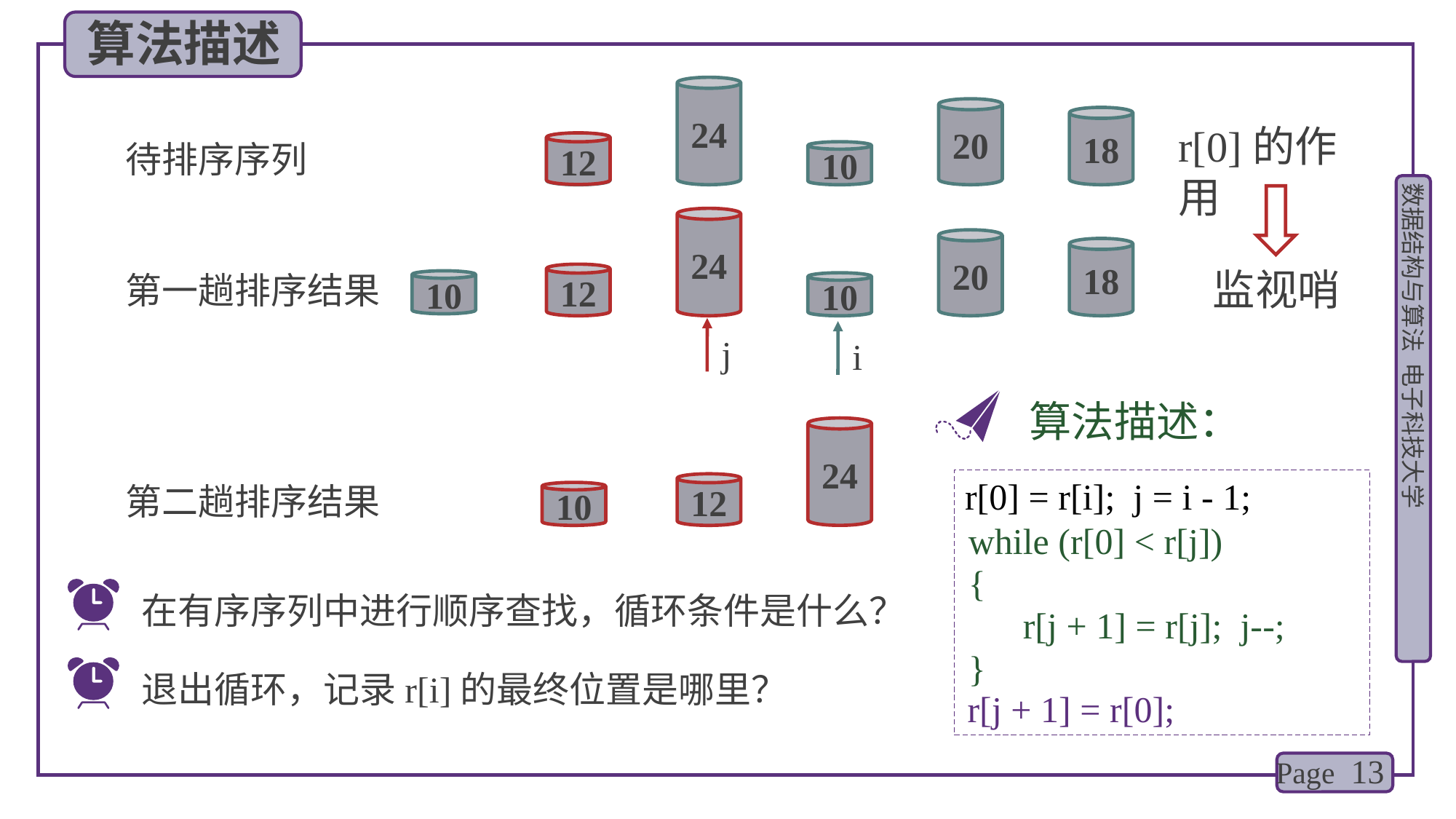

算法描述

24
20
18
12
10
r[0]的作用
待排序序列
12

监视哨
24
20
18
12
10
第一趟排序结果
10

j

i
算法描述：

24
r[0] = r[i];  j = i - 1;

第二趟排序结果
12
10
while (r[0] < r[j])
{
      r[j + 1] = r[j];  j--;
}
在有序序列中进行顺序查找，循环条件是什么？

退出循环，记录r[i]的最终位置是哪里？

r[j + 1] = r[0];